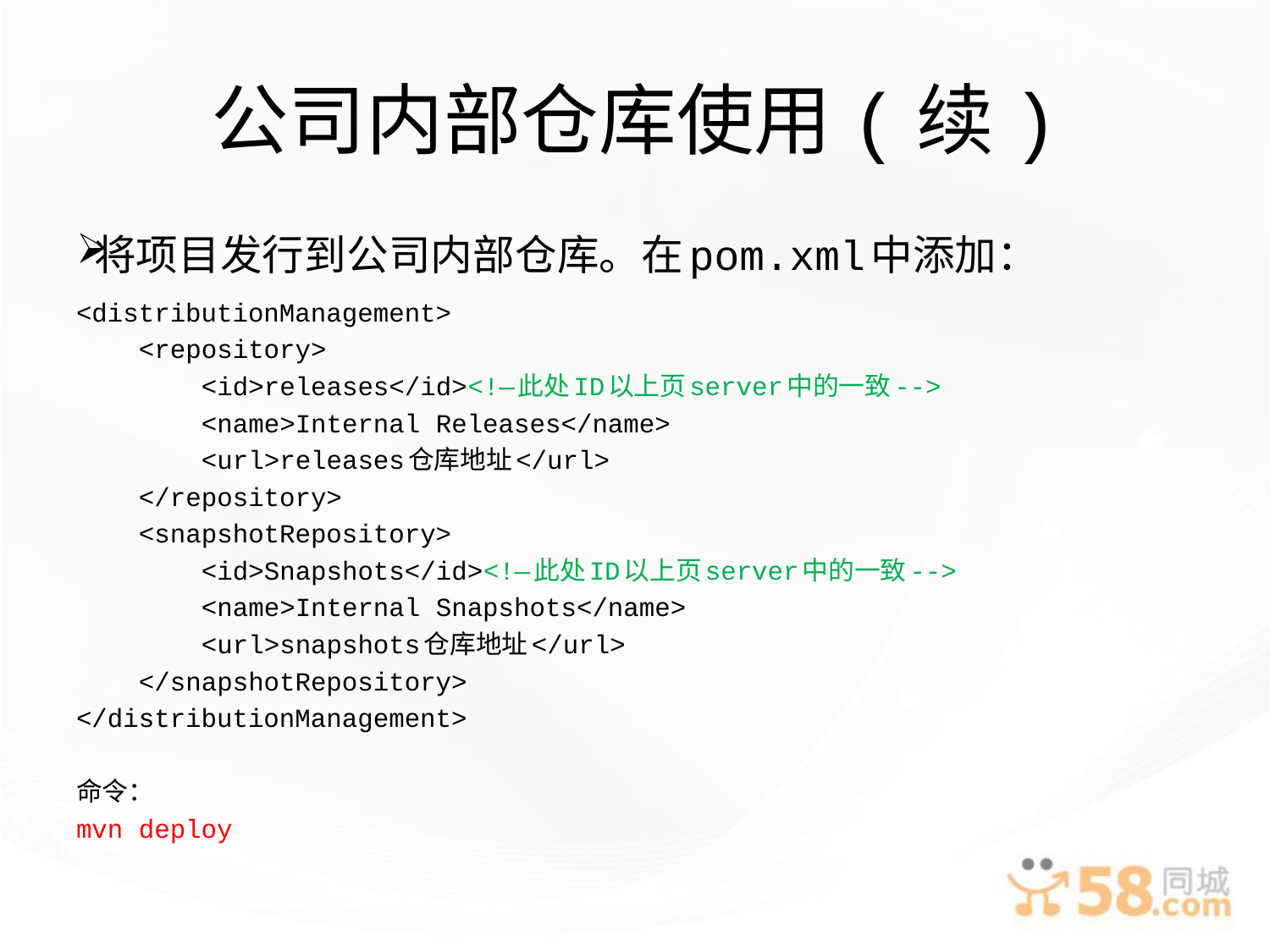

# 公司内部仓库使用(续)
将项目发行到公司内部仓库。在pom.xml中添加：
<distributionManagement>
    <repository>
        <id>releases</id><!—此处ID以上页server中的一致-->
        <name>Internal Releases</name>
        <url>releases仓库地址</url>
    </repository>
    <snapshotRepository>
        <id>Snapshots</id><!—此处ID以上页server中的一致-->
        <name>Internal Snapshots</name>
        <url>snapshots仓库地址</url>
    </snapshotRepository>
</distributionManagement>

命令：
mvn deploy